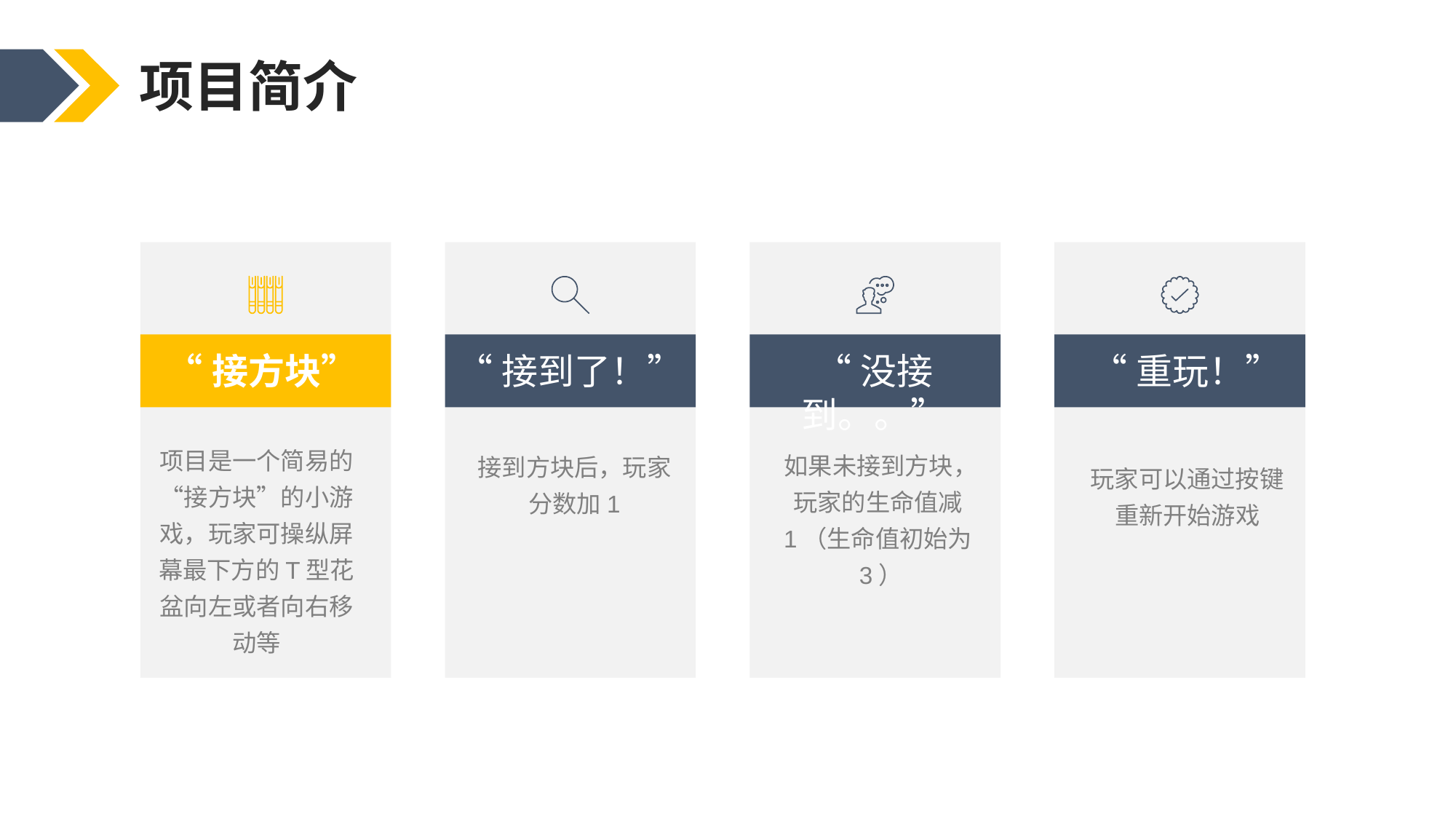

项目简介

“接方块”
项目是一个简易的“接方块”的小游戏，玩家可操纵屏幕最下方的T型花盆向左或者向右移动等

“接到了！”

“没接到。。”

“重玩！”
如果未接到方块，玩家的生命值减1（生命值初始为3）
接到方块后，玩家分数加1
玩家可以通过按键重新开始游戏